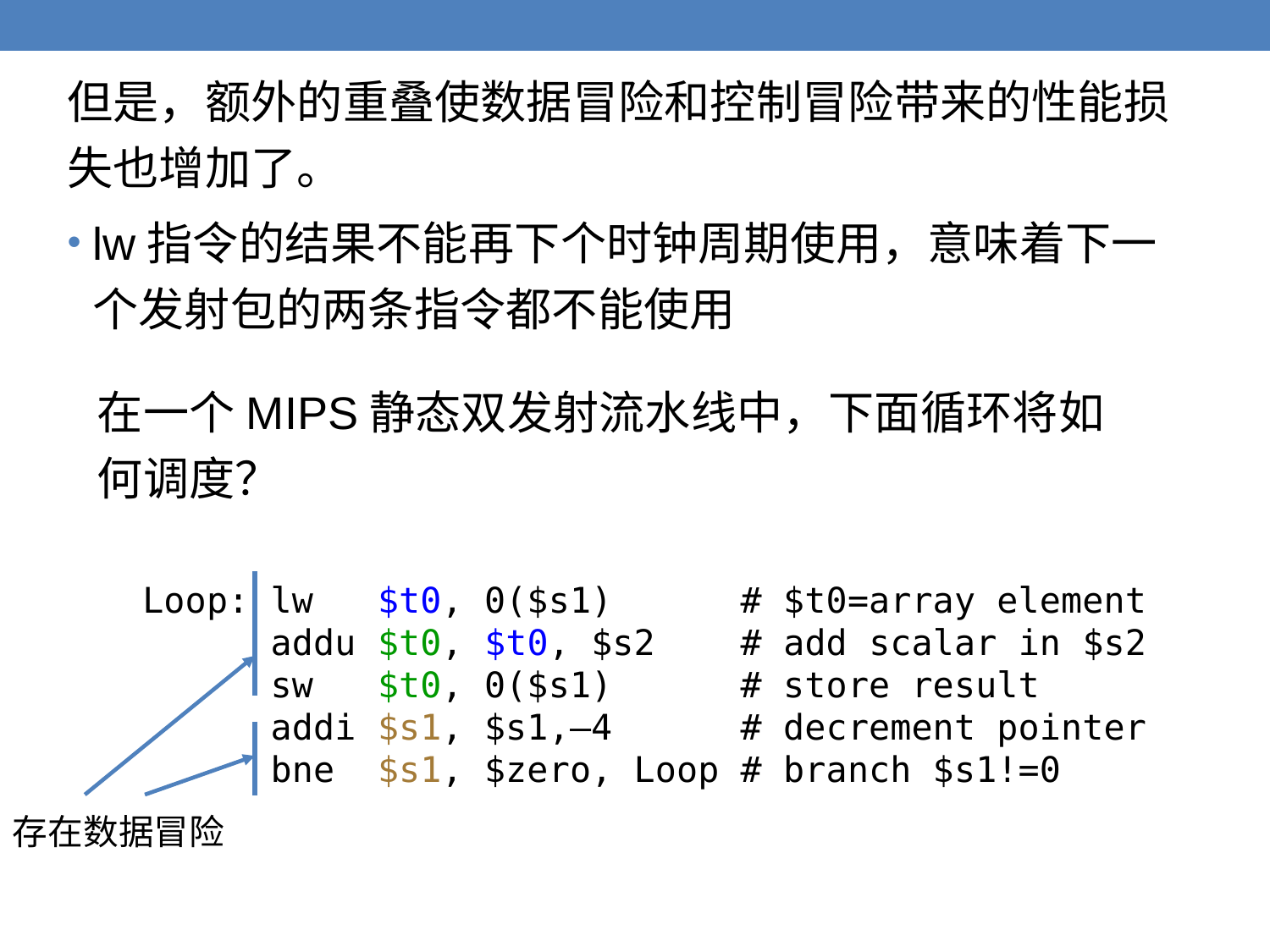

82
但是，额外的重叠使数据冒险和控制冒险带来的性能损失也增加了。
lw指令的结果不能再下个时钟周期使用，意味着下一个发射包的两条指令都不能使用
在一个MIPS静态双发射流水线中，下面循环将如何调度？
Loop: lw   $t0, 0($s1)      # $t0=array element
      addu $t0, $t0, $s2    # add scalar in $s2
      sw   $t0, 0($s1)      # store result
      addi $s1, $s1,–4      # decrement pointer
      bne  $s1, $zero, Loop # branch $s1!=0
存在数据冒险